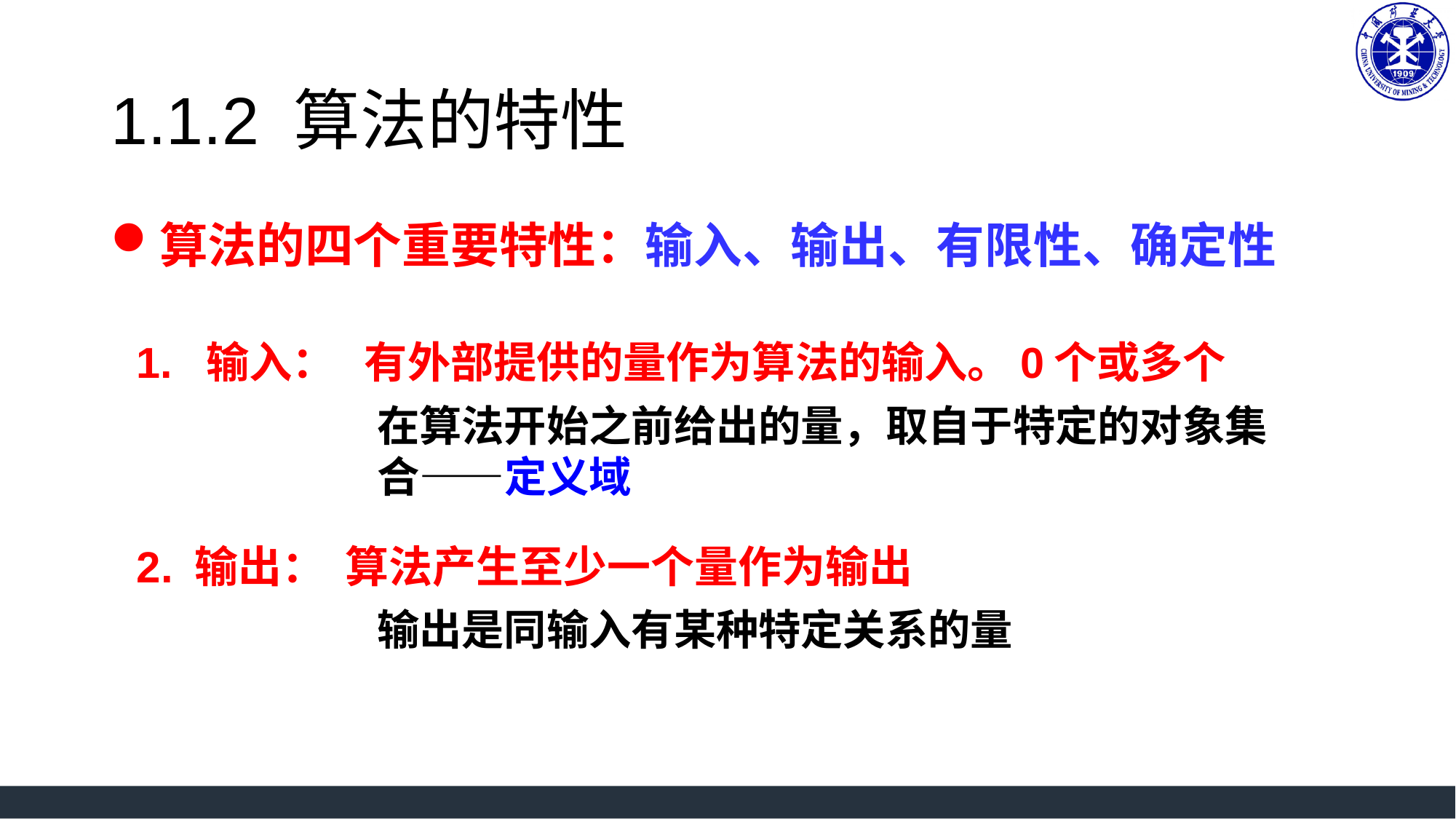

# 1.1.2 算法的特性
算法的四个重要特性：输入、输出、有限性、确定性

1.  输入：   有外部提供的量作为算法的输入。0个或多个
在算法开始之前给出的量，取自于特定的对象集合——定义域
2. 输出：  算法产生至少一个量作为输出
输出是同输入有某种特定关系的量